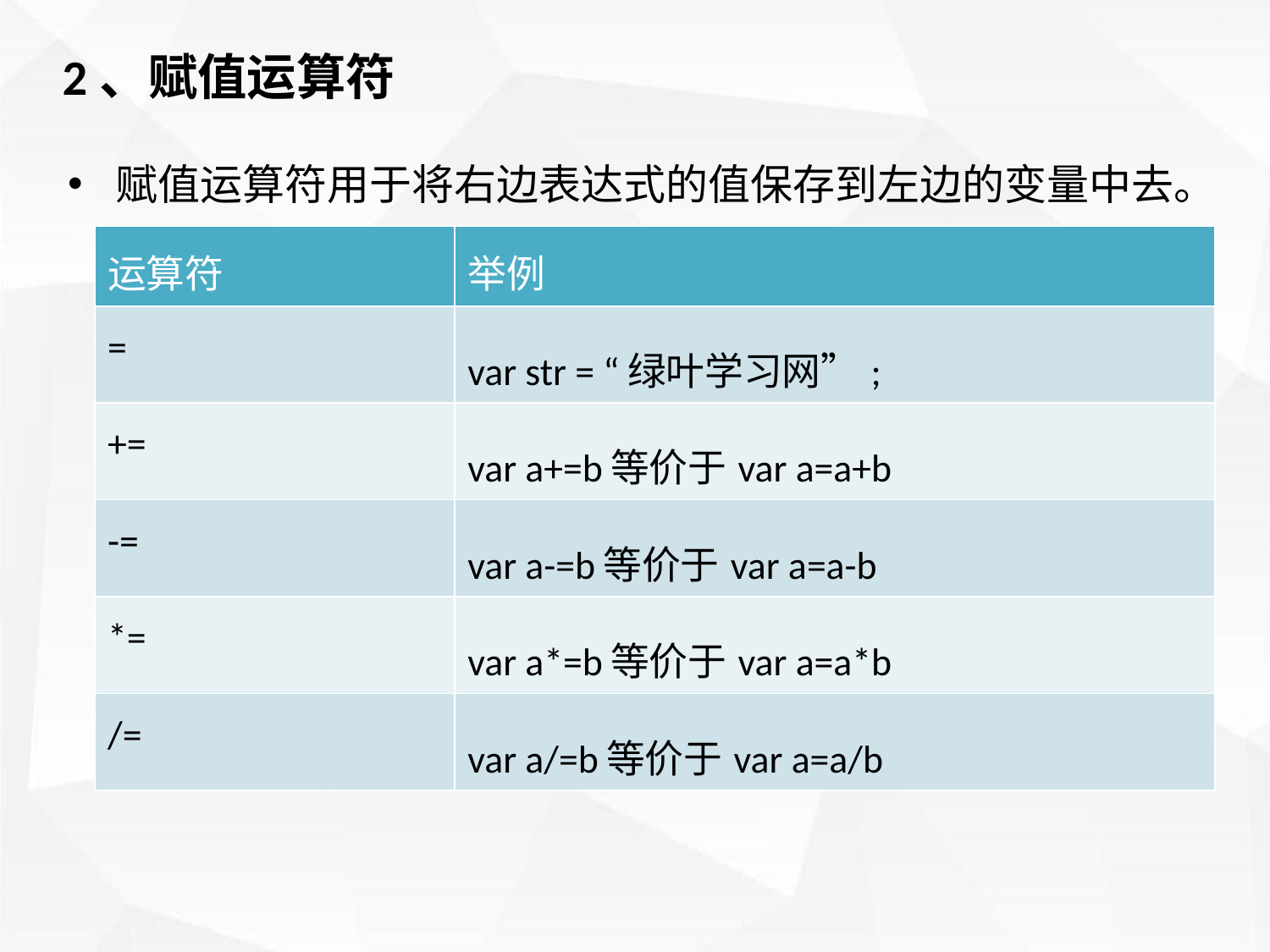

2、赋值运算符
赋值运算符用于将右边表达式的值保存到左边的变量中去。
| 运算符 | 举例 |
| --- | --- |
| = | var str = “绿叶学习网”; |
| += | var a+=b等价于var a=a+b |
| -= | var a-=b等价于var a=a-b |
| \*= | var a\*=b等价于var a=a\*b |
| /= | var a/=b等价于var a=a/b |